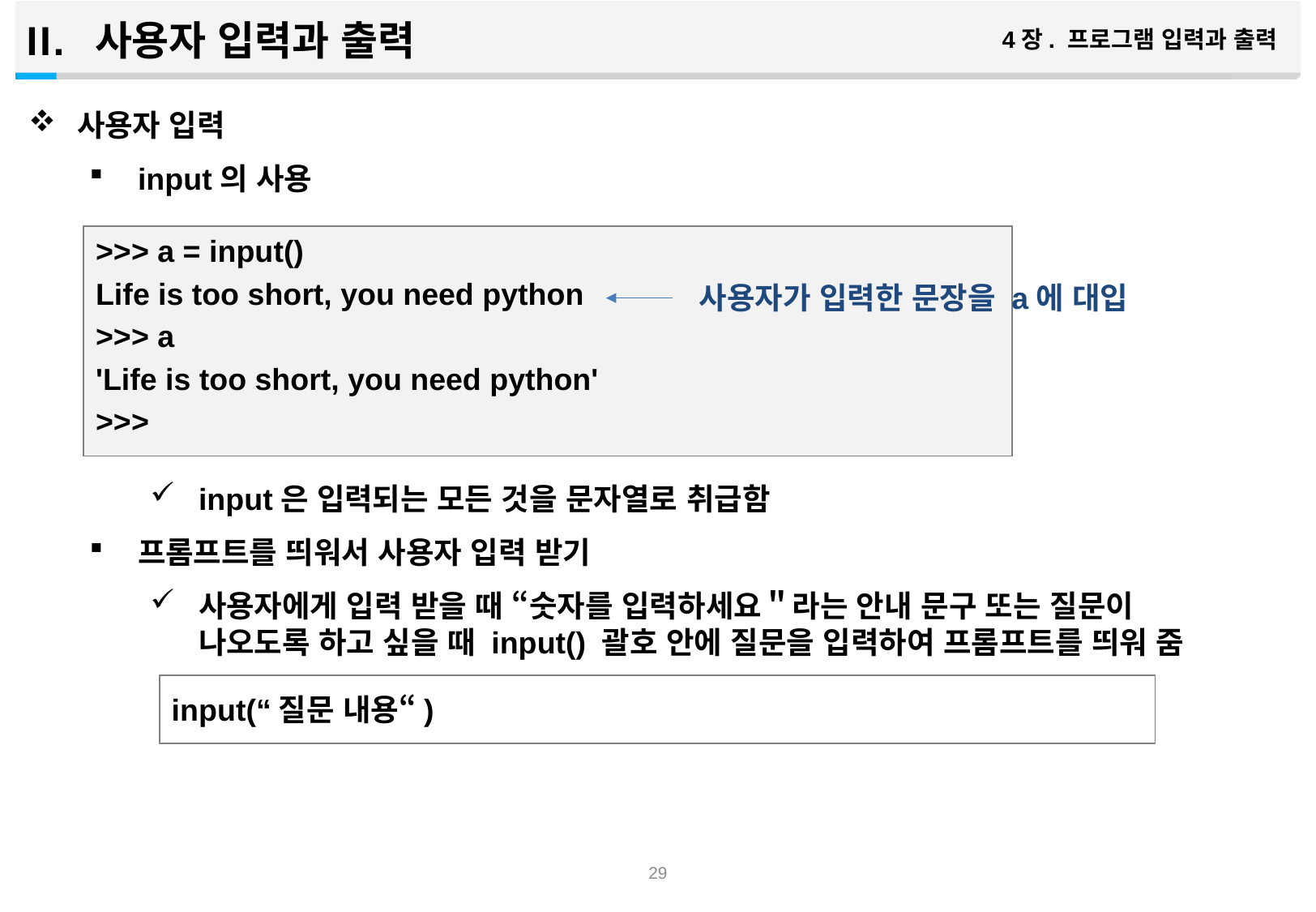

사용자 입력과 출력
4장. 프로그램 입력과 출력
사용자 입력
input의 사용

input은 입력되는 모든 것을 문자열로 취급함
프롬프트를 띄워서 사용자 입력 받기
사용자에게 입력 받을 때 “숫자를 입력하세요＂라는 안내 문구 또는 질문이     나오도록 하고 싶을 때 input() 괄호 안에 질문을 입력하여 프롬프트를 띄워 줌

>>> a = input()
Life is too short, you need python
>>> a
'Life is too short, you need python'
>>>

사용자가 입력한 문장을 a에 대입
input(“질문 내용“)
29